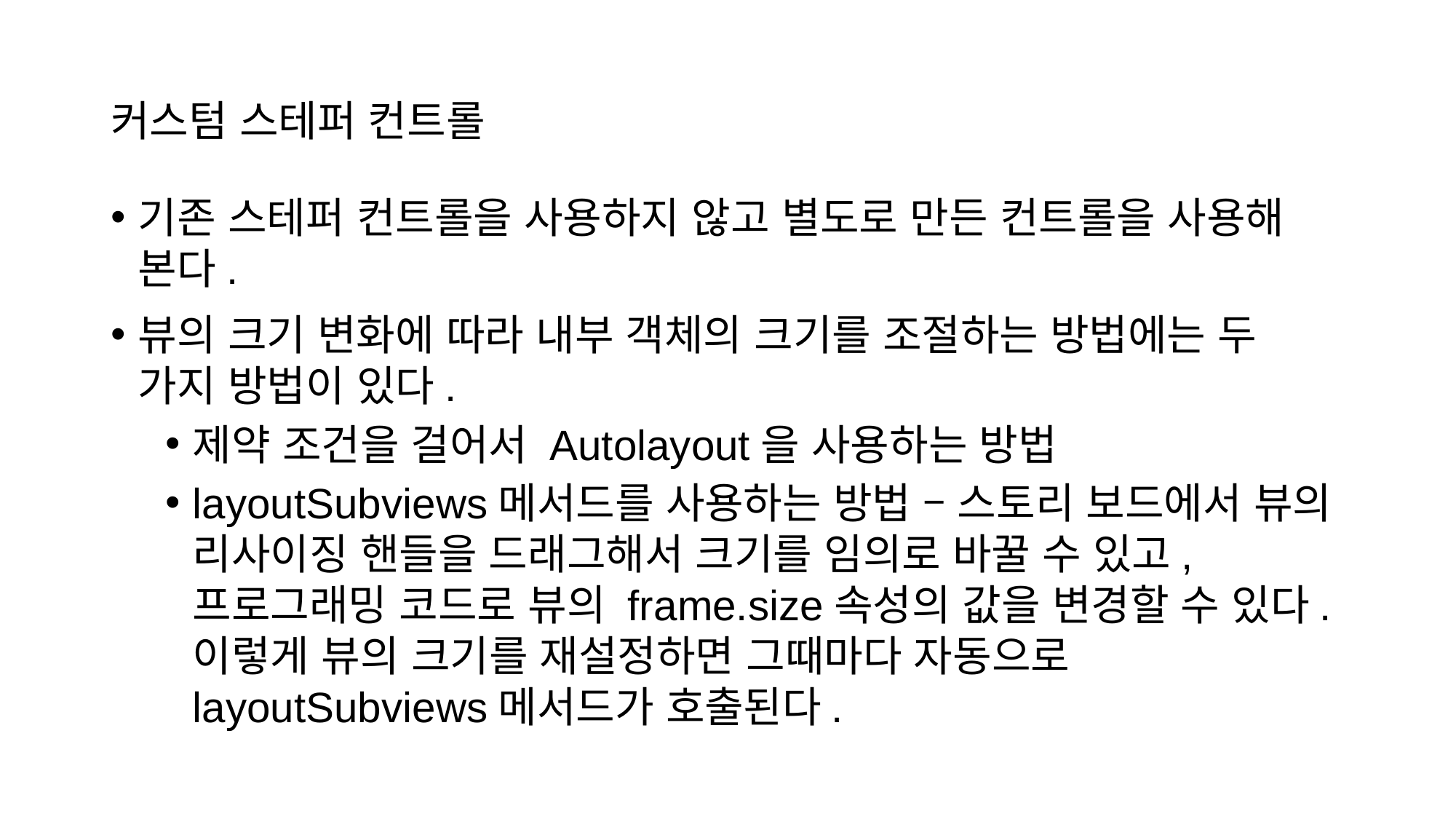

# 커스텀 스테퍼 컨트롤
기존 스테퍼 컨트롤을 사용하지 않고 별도로 만든 컨트롤을 사용해 본다.
뷰의 크기 변화에 따라 내부 객체의 크기를 조절하는 방법에는 두 가지 방법이 있다.
제약 조건을 걸어서 Autolayout을 사용하는 방법
layoutSubviews메서드를 사용하는 방법 – 스토리 보드에서 뷰의 리사이징 핸들을 드래그해서 크기를 임의로 바꿀 수 있고, 프로그래밍 코드로 뷰의 frame.size속성의 값을 변경할 수 있다. 이렇게 뷰의 크기를 재설정하면 그때마다 자동으로 layoutSubviews메서드가 호출된다.